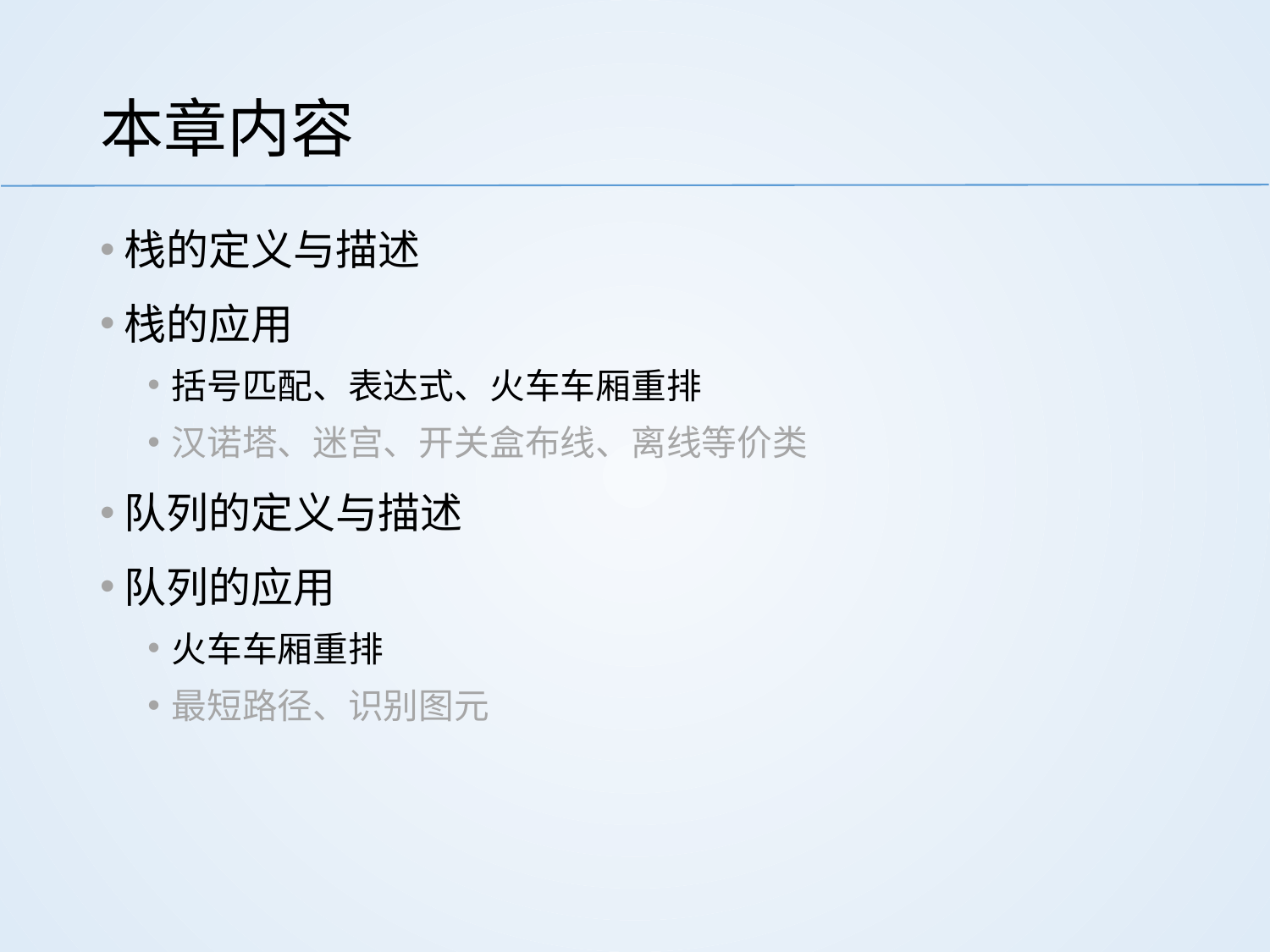

# 本章内容
栈的定义与描述
栈的应用
括号匹配、表达式、火车车厢重排
汉诺塔、迷宫、开关盒布线、离线等价类
队列的定义与描述
队列的应用
火车车厢重排
最短路径、识别图元

3